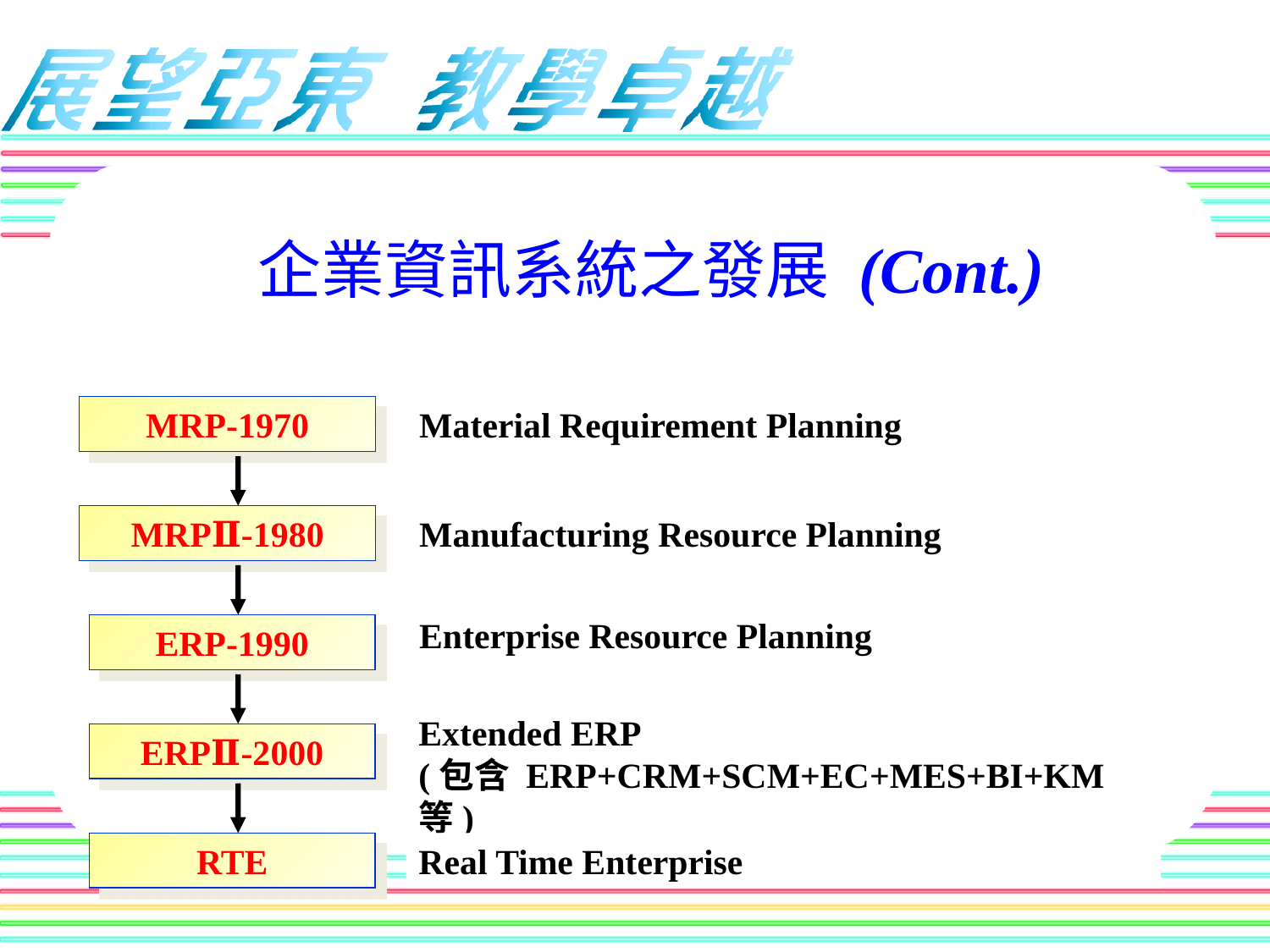

# 企業資訊系統之發展 (Cont.)
MRP-1970
Material Requirement Planning

Manufacturing Resource Planning
MRPⅡ-1980

ERP-1990
Enterprise Resource Planning

Extended ERP
(包含 ERP+CRM+SCM+EC+MES+BI+KM 等)
ERPⅡ-2000

Real Time Enterprise
RTE